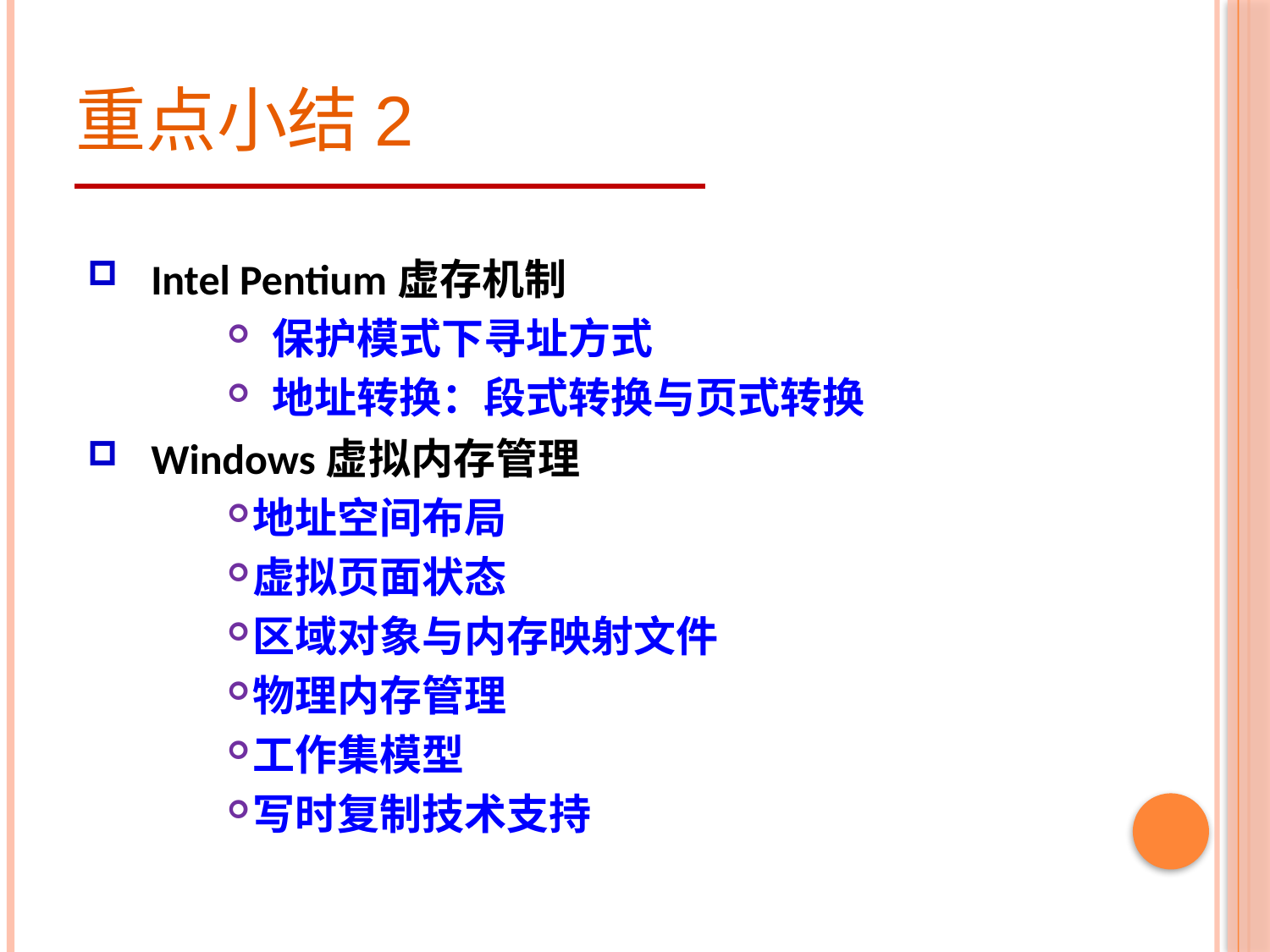

# 重点小结2
Intel Pentium虚存机制
 保护模式下寻址方式
 地址转换：段式转换与页式转换
Windows虚拟内存管理
地址空间布局
虚拟页面状态
区域对象与内存映射文件
物理内存管理
工作集模型
写时复制技术支持